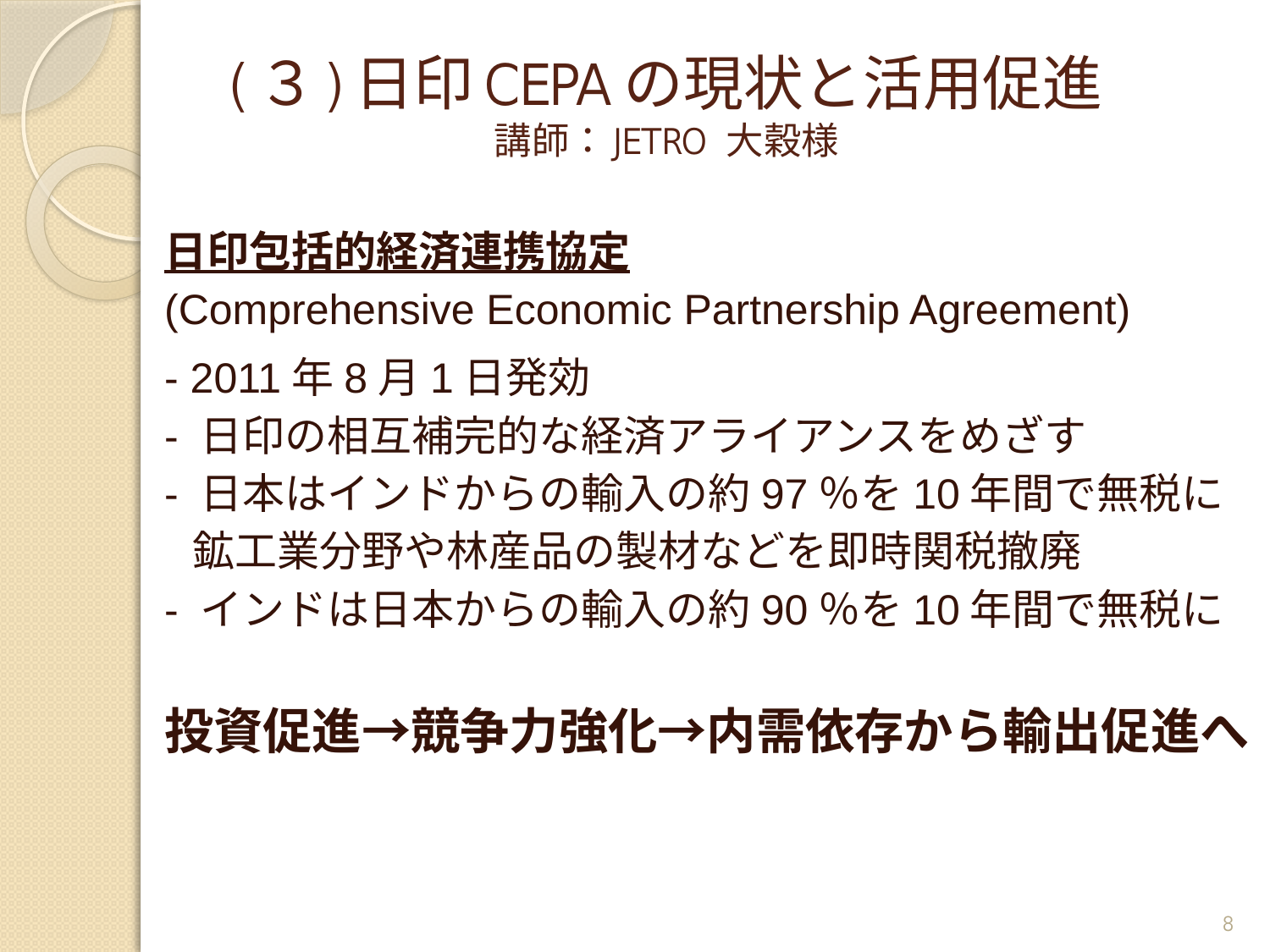

# (３)日印CEPAの現状と活用促進 講師：JETRO 大穀様
日印包括的経済連携協定
(Comprehensive Economic Partnership Agreement)
- 2011年8月1日発効
- 日印の相互補完的な経済アライアンスをめざす
- 日本はインドからの輸入の約97％を10年間で無税に
   鉱工業分野や林産品の製材などを即時関税撤廃
- インドは日本からの輸入の約90％を10年間で無税に
投資促進→競争力強化→内需依存から輸出促進へ
8